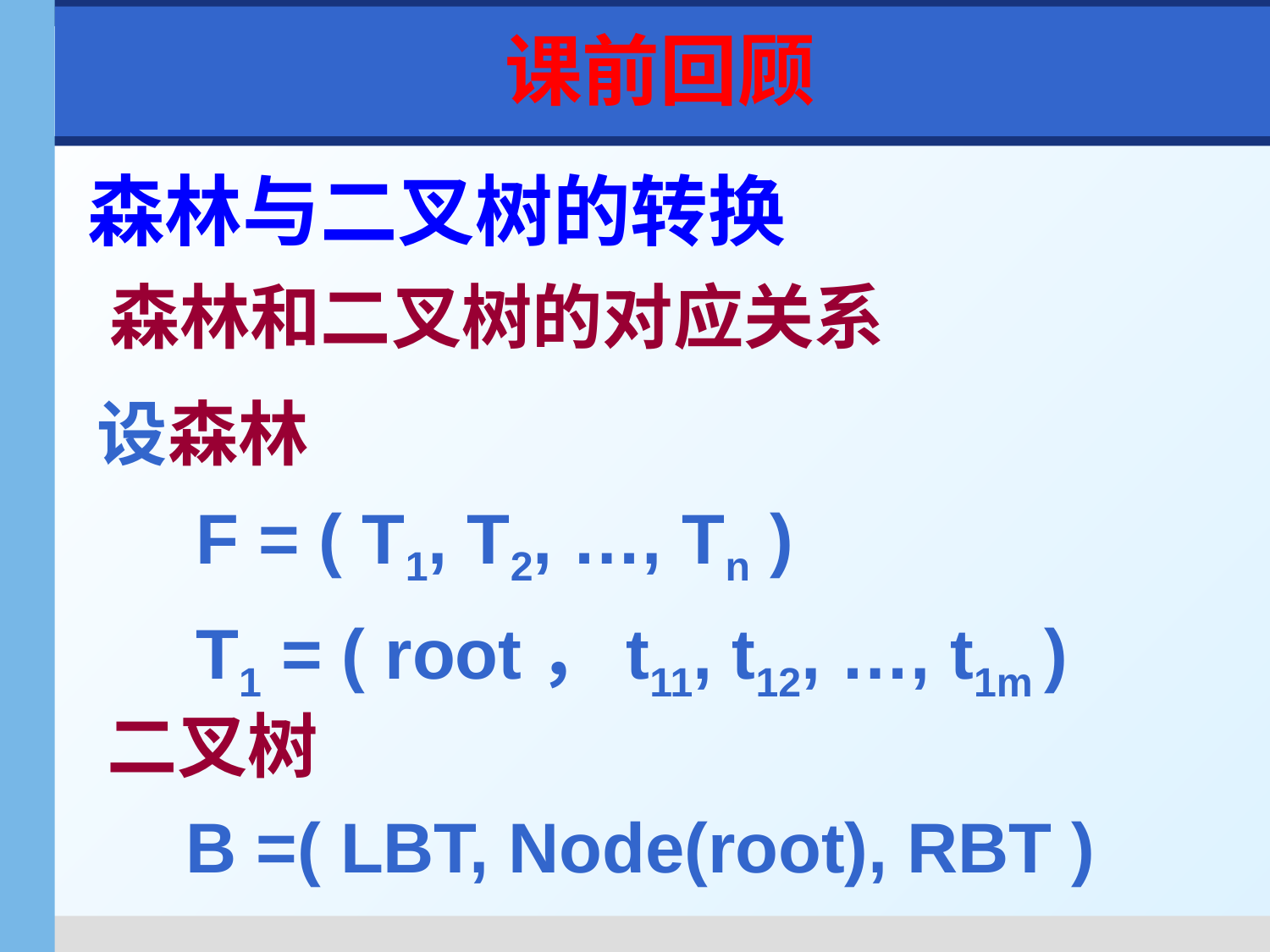

课前回顾
森林与二叉树的转换
 森林和二叉树的对应关系
设森林
     F = ( T1, T2, …, Tn )
     T1 = ( root，t11, t12, …, t1m )
二叉树
    B =( LBT, Node(root), RBT )